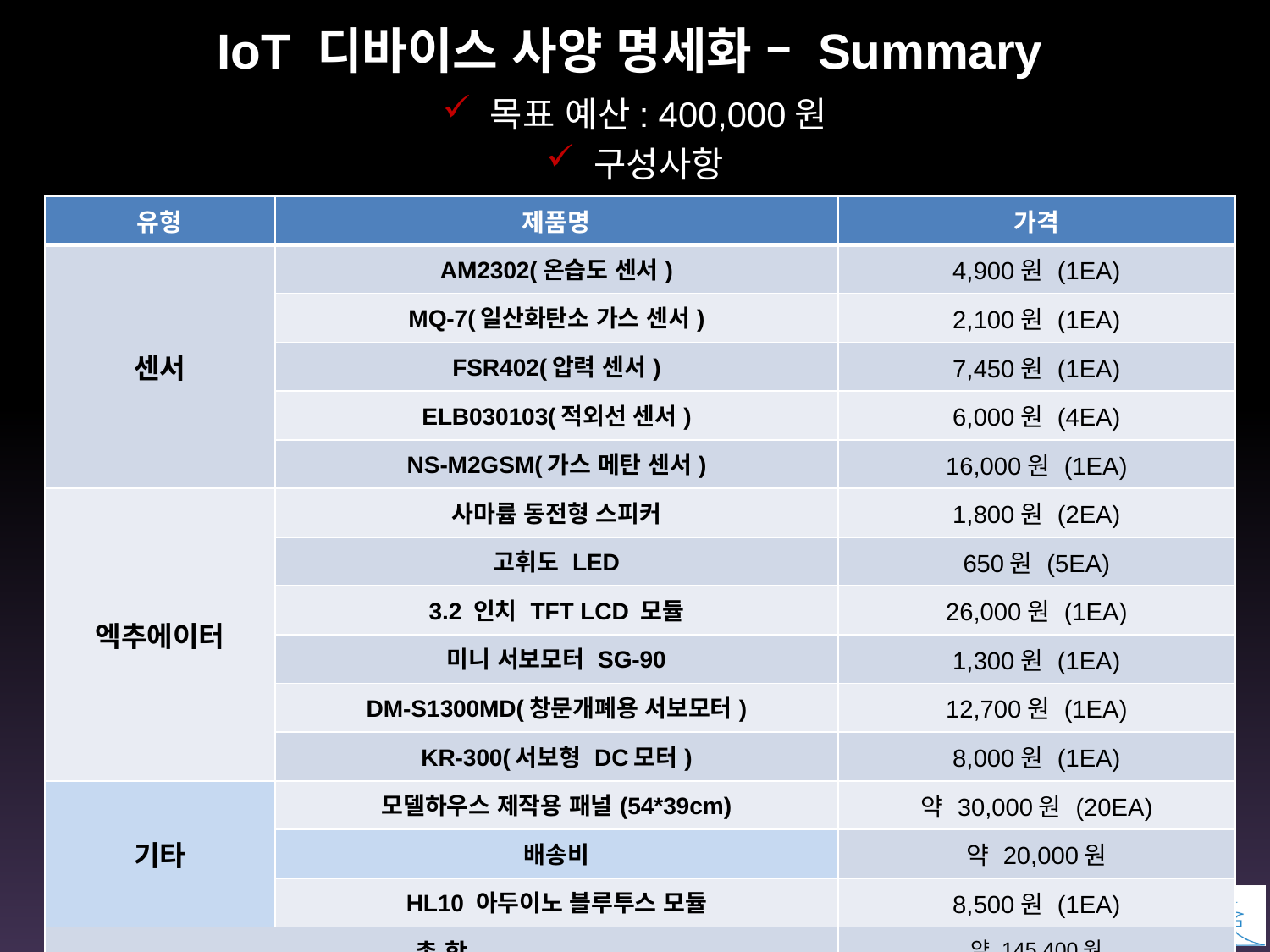

# IoT 디바이스 사양 명세화 – Summary
목표 예산: 400,000원
구성사항
| 유형 | 제품명 | 가격 |
| --- | --- | --- |
| 센서 | AM2302(온습도 센서) | 4,900원 (1EA) |
|  | MQ-7(일산화탄소 가스 센서) | 2,100원 (1EA) |
|  | FSR402(압력 센서) | 7,450원 (1EA) |
|  | ELB030103(적외선 센서) | 6,000원 (4EA) |
|  | NS-M2GSM(가스 메탄 센서) | 16,000원 (1EA) |
| 엑추에이터 | 사마륨 동전형 스피커 | 1,800원 (2EA) |
|  | 고휘도 LED | 650원 (5EA) |
|  | 3.2 인치 TFT LCD 모듈 | 26,000원 (1EA) |
|  | 미니 서보모터 SG-90 | 1,300원 (1EA) |
|  | DM-S1300MD(창문개폐용 서보모터) | 12,700원 (1EA) |
|  | KR-300(서보형 DC모터) | 8,000원 (1EA) |
| 기타 | 모델하우스 제작용 패널(54\*39cm) | 약 30,000원 (20EA) |
|  | 배송비 | 약 20,000원 |
|  | HL10 아두이노 블루투스 모듈 | 8,500원 (1EA) |
| 총 합 |  | 약 145,400원 |
7